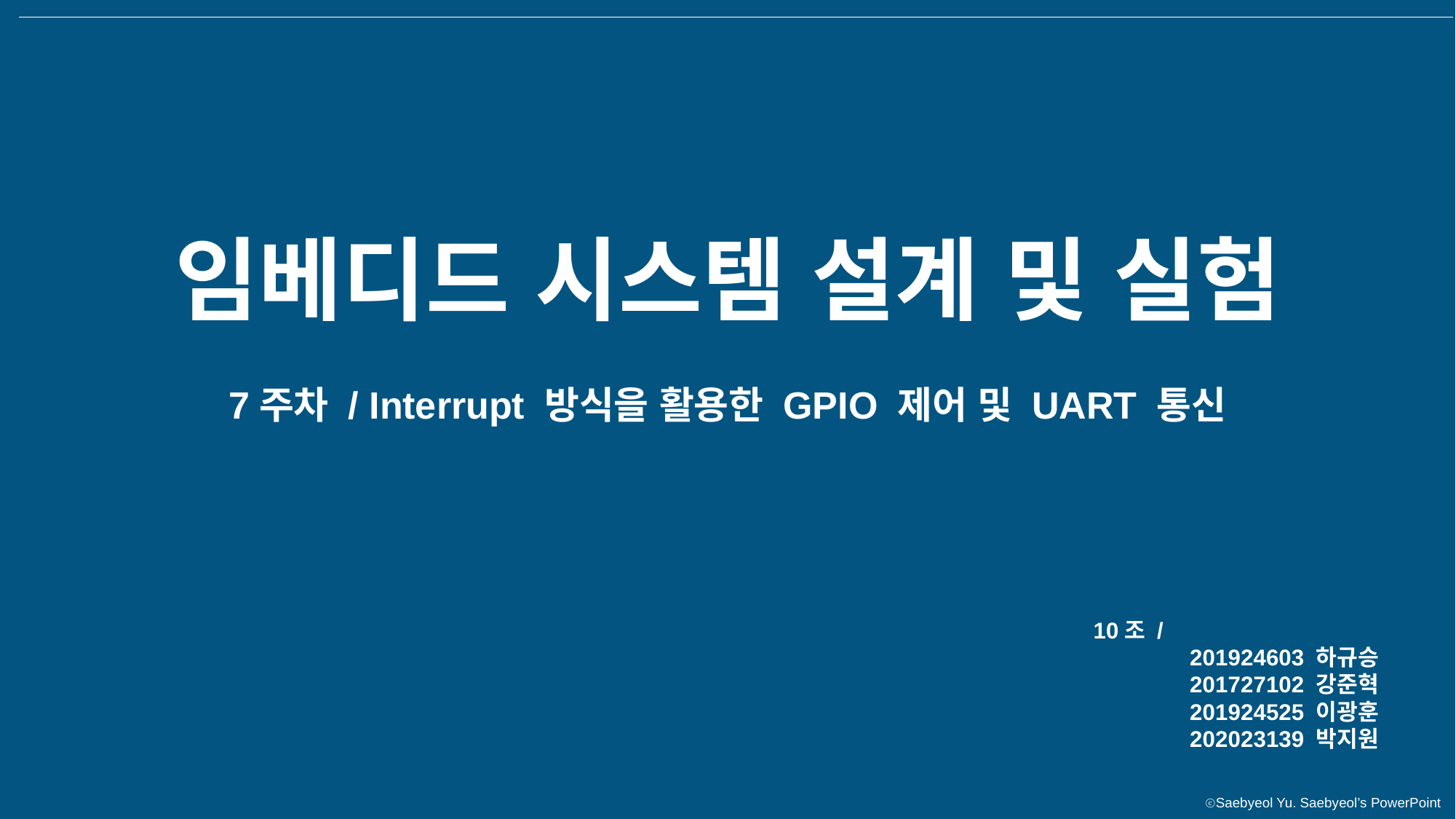

임베디드 시스템 설계 및 실험
7주차 / Interrupt 방식을 활용한 GPIO 제어 및 UART 통신
10조 /
201924603 하규승
201727102 강준혁
201924525 이광훈
202023139 박지원